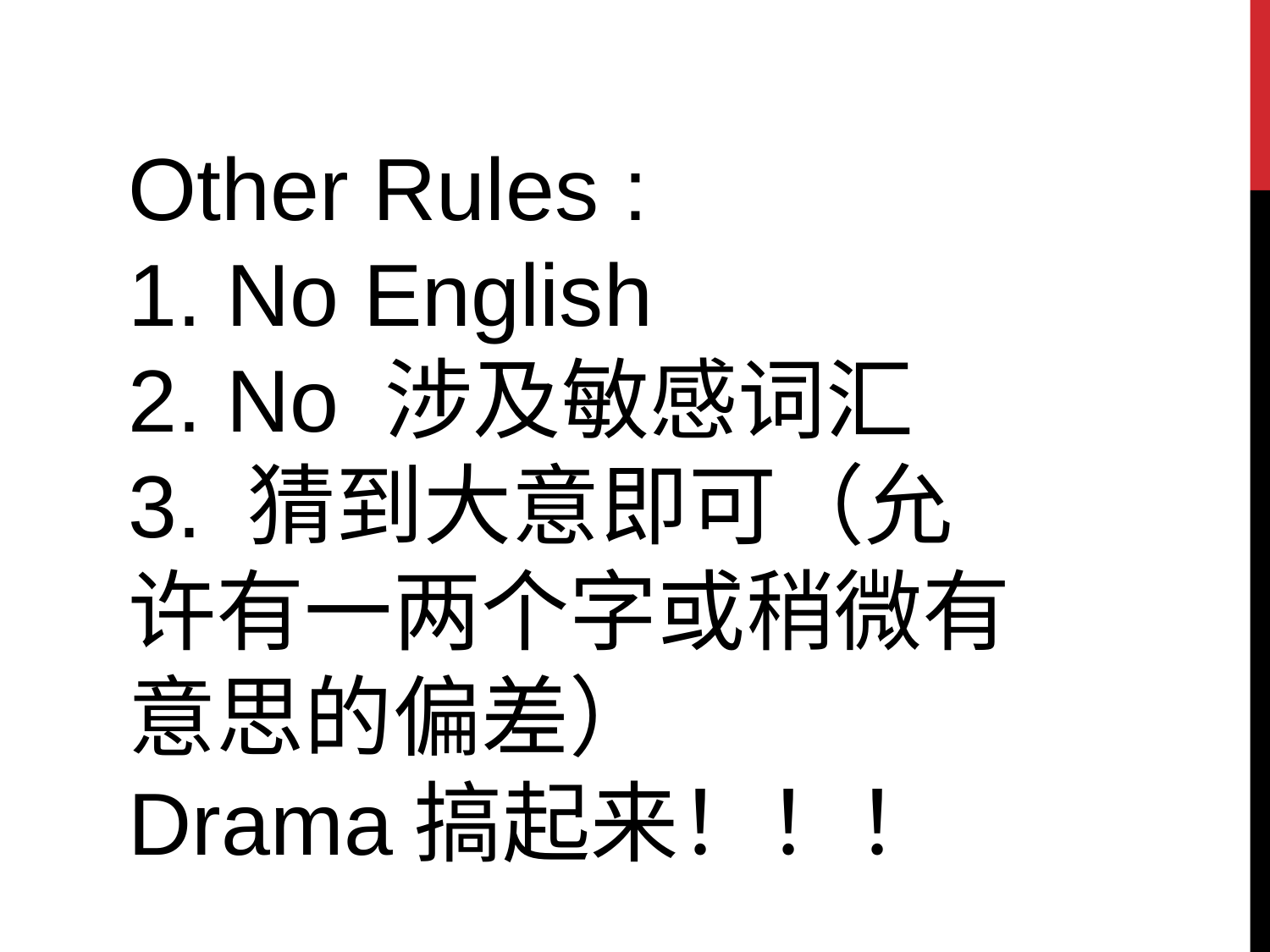

Other Rules :
1. No English
2. No 涉及敏感词汇
3. 猜到大意即可（允许有一两个字或稍微有意思的偏差）
Drama搞起来！！！